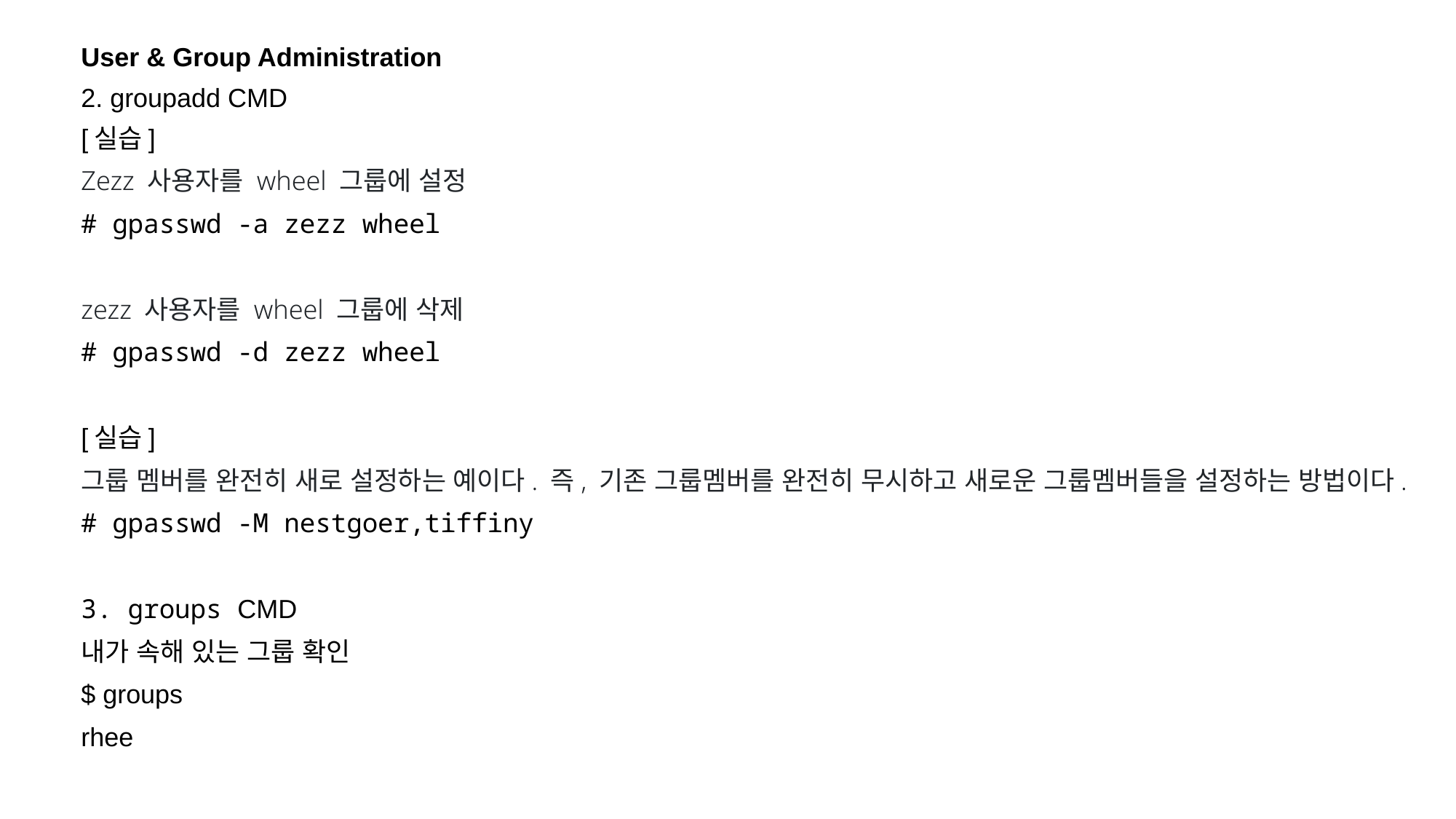

User & Group Administration
2. groupadd CMD
[실습]
Zezz 사용자를 wheel 그룹에 설정
# gpasswd -a zezz wheel

zezz 사용자를 wheel 그룹에 삭제
# gpasswd -d zezz wheel

[실습]
그룹 멤버를 완전히 새로 설정하는 예이다. 즉, 기존 그룹멤버를 완전히 무시하고 새로운 그룹멤버들을 설정하는 방법이다.
# gpasswd -M nestgoer,tiffiny

3. groups CMD
내가 속해 있는 그룹 확인
$ groups
rhee